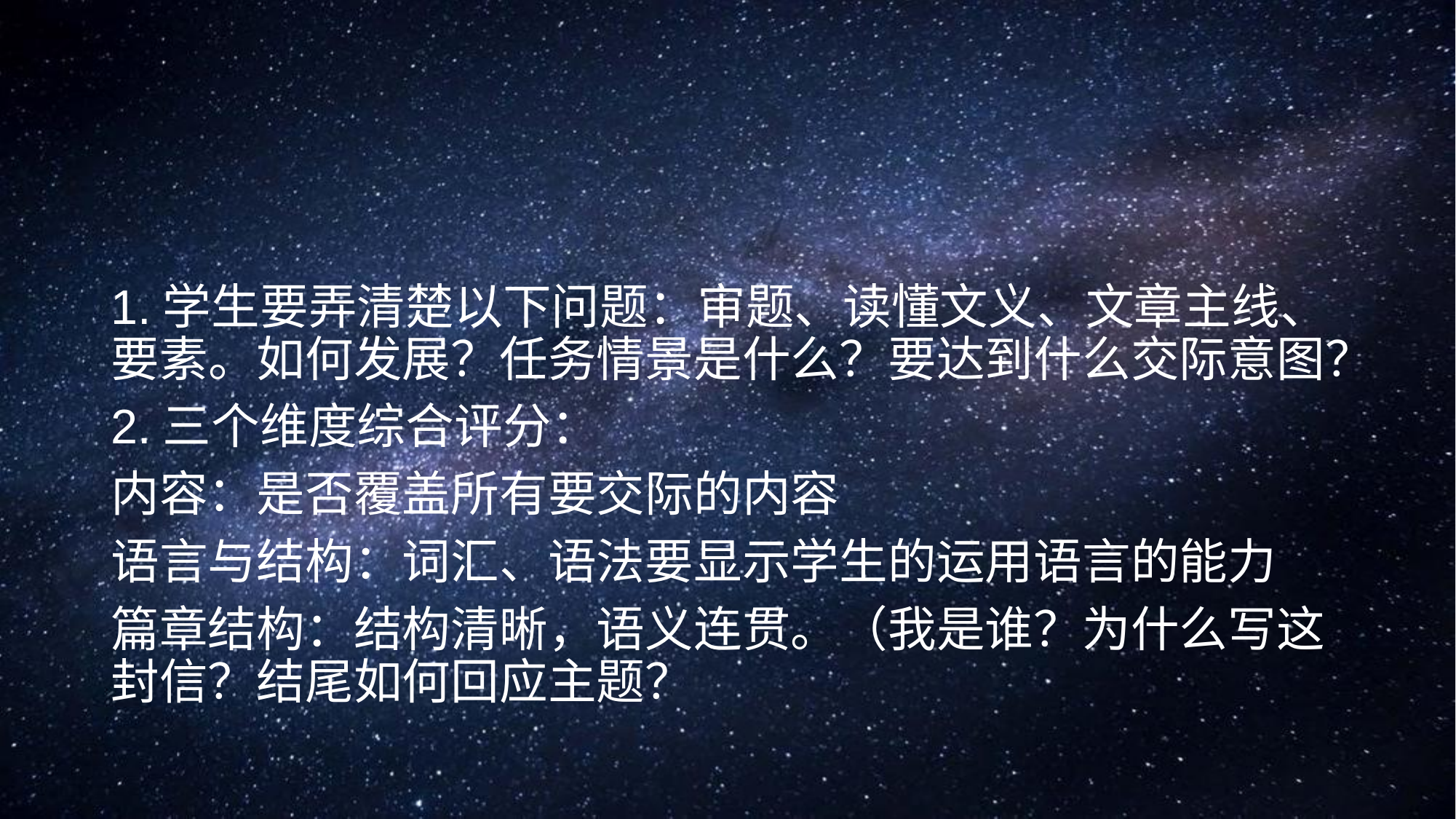

#

1.学生要弄清楚以下问题：审题、读懂文义、文章主线、要素。如何发展？任务情景是什么？要达到什么交际意图？
2.三个维度综合评分：
内容：是否覆盖所有要交际的内容
语言与结构：词汇、语法要显示学生的运用语言的能力
篇章结构：结构清晰，语义连贯。（我是谁？为什么写这封信？结尾如何回应主题？